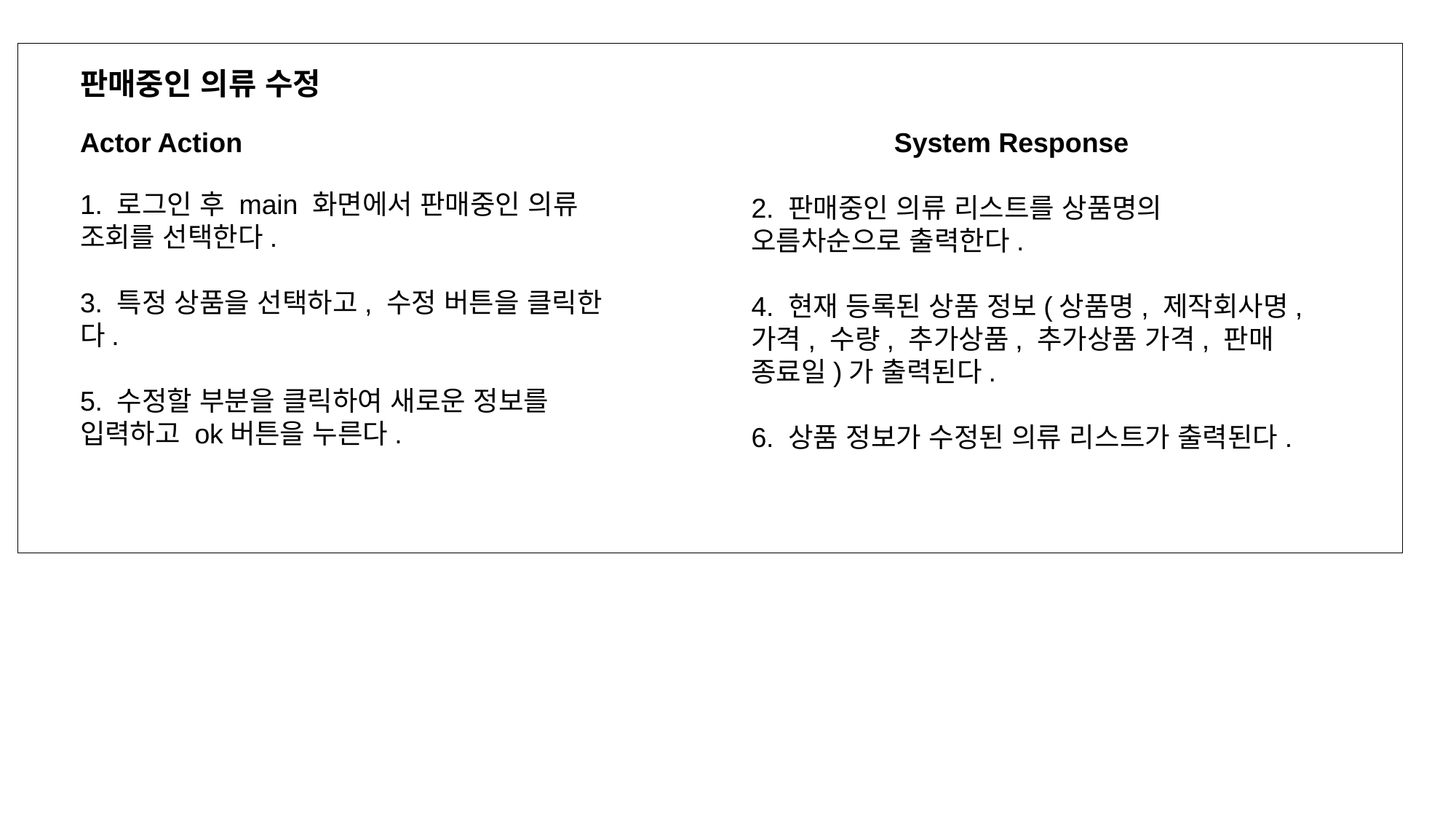

판매중인 의류 수정
Actor Action
System Response
1. 로그인 후 main 화면에서 판매중인 의류 조회를 선택한다.

3. 특정 상품을 선택하고, 수정 버튼을 클릭한다.

5. 수정할 부분을 클릭하여 새로운 정보를 입력하고 ok버튼을 누른다.

2. 판매중인 의류 리스트를 상품명의 오름차순으로 출력한다.

4. 현재 등록된 상품 정보(상품명, 제작회사명, 가격, 수량, 추가상품, 추가상품 가격, 판매 종료일)가 출력된다.

6. 상품 정보가 수정된 의류 리스트가 출력된다.